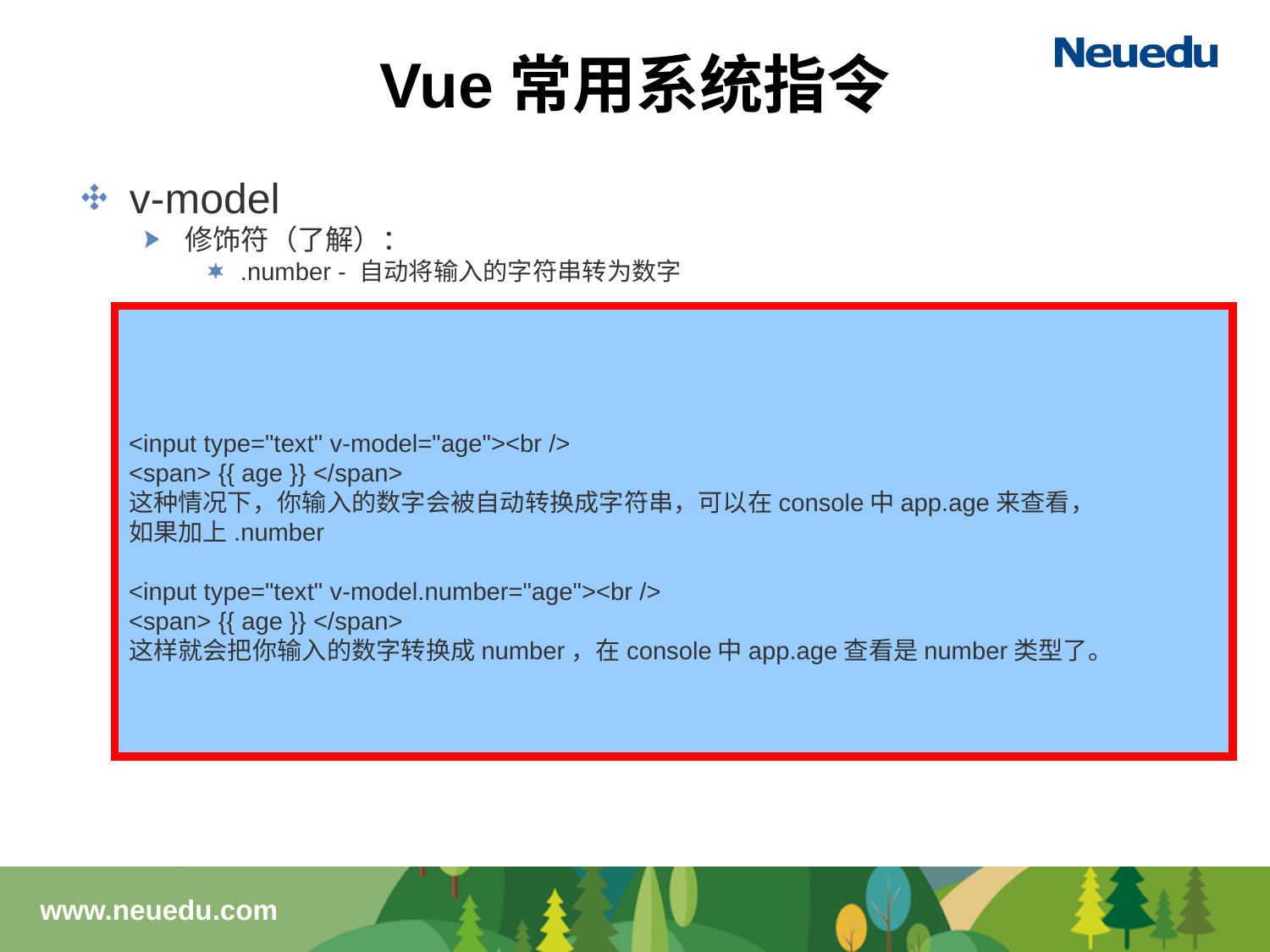

# Vue常用系统指令

v-model
修饰符（了解）：
.number - 自动将输入的字符串转为数字

<input type="text" v-model="age"><br />
<span> {{ age }} </span>
这种情况下，你输入的数字会被自动转换成字符串，可以在console中app.age来查看，
如果加上.number

<input type="text" v-model.number="age"><br />
<span> {{ age }} </span>
这样就会把你输入的数字转换成number，在console中app.age查看是number类型了。